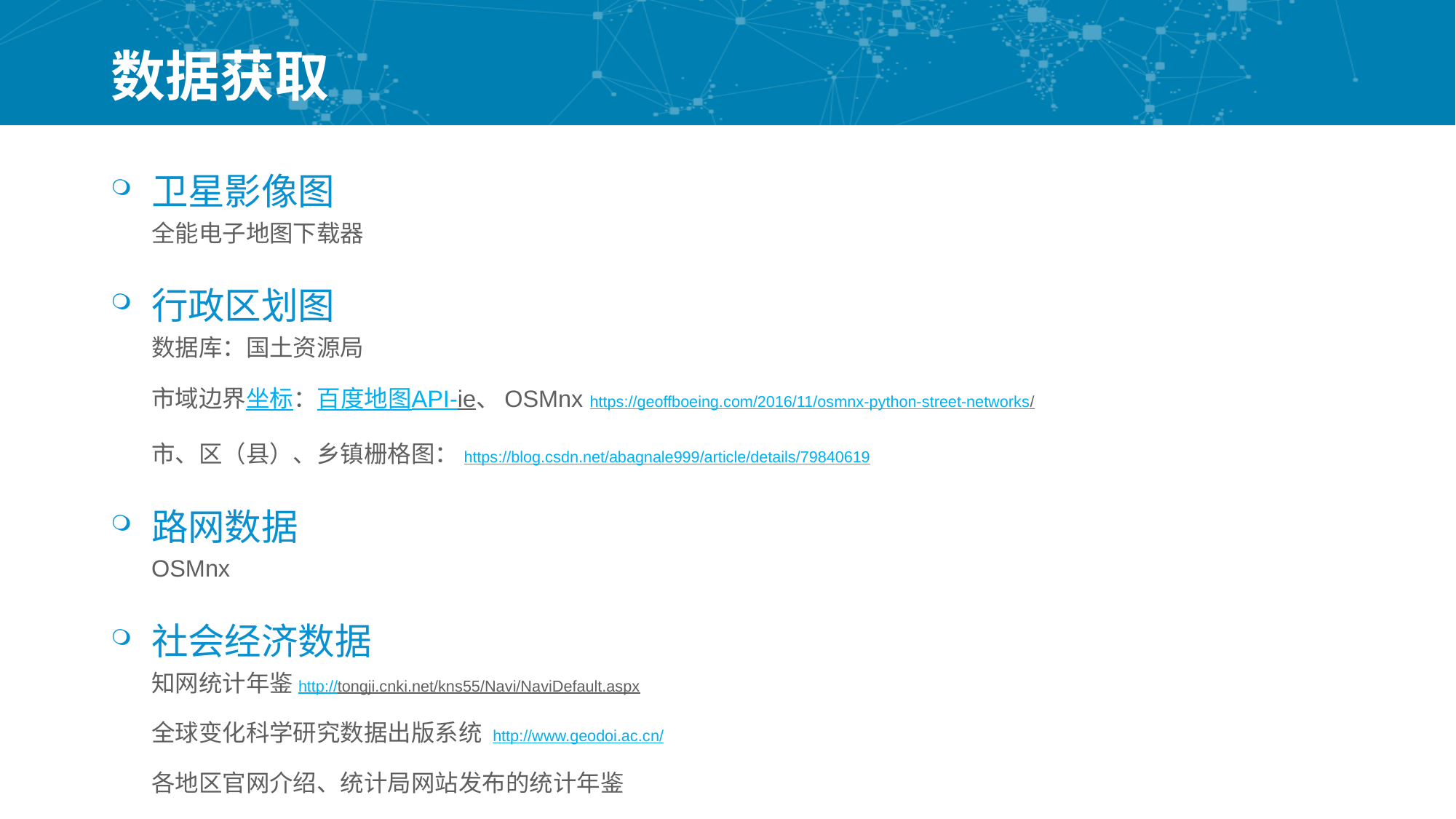

# 数据获取
卫星影像图
全能电子地图下载器
行政区划图
数据库：国土资源局
市域边界坐标：百度地图API-ie、OSMnx https://geoffboeing.com/2016/11/osmnx-python-street-networks/
市、区（县）、乡镇栅格图：https://blog.csdn.net/abagnale999/article/details/79840619
路网数据
OSMnx
社会经济数据
知网统计年鉴http://tongji.cnki.net/kns55/Navi/NaviDefault.aspx
全球变化科学研究数据出版系统 http://www.geodoi.ac.cn/
各地区官网介绍、统计局网站发布的统计年鉴